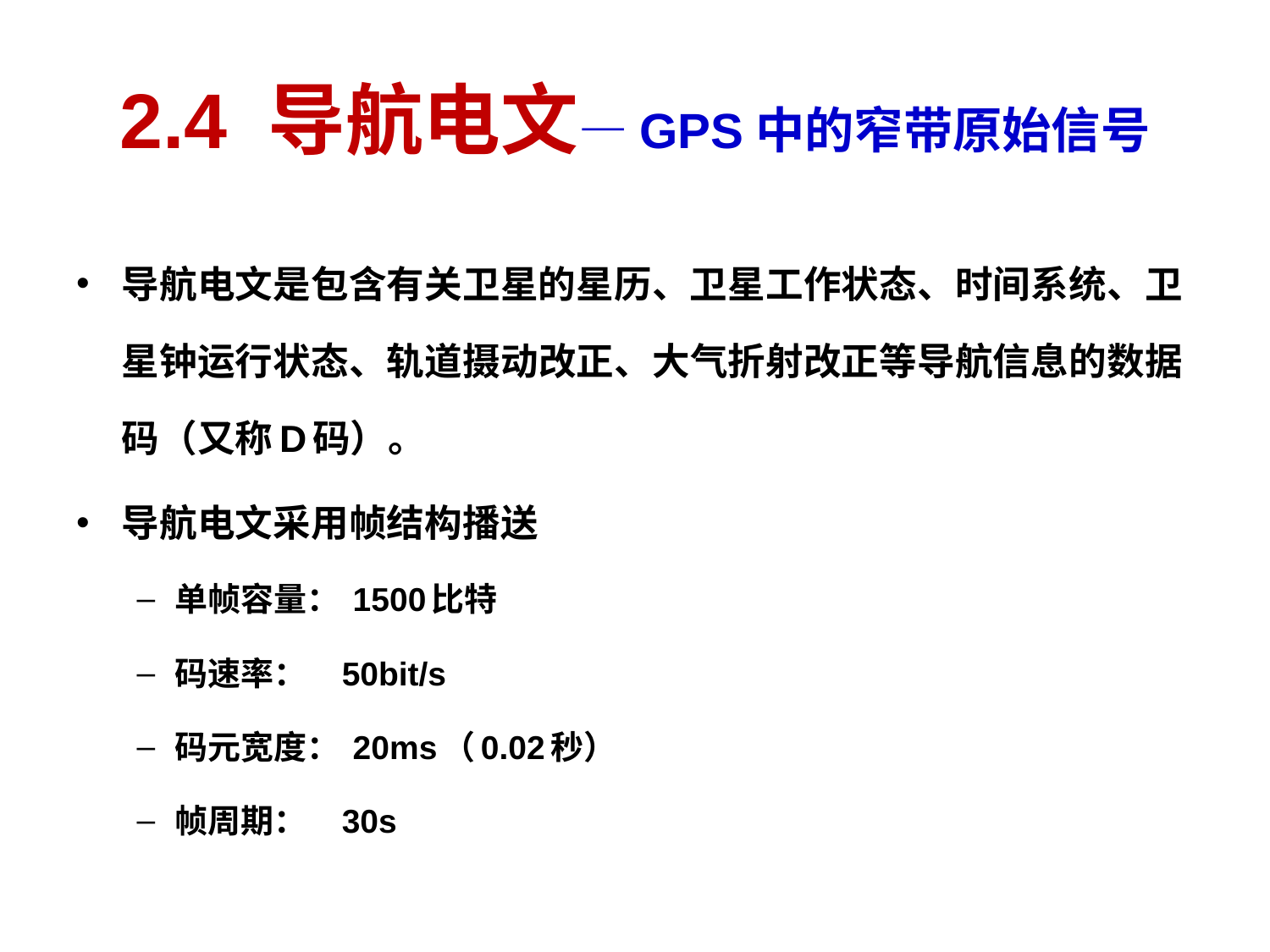

# 2.4 导航电文—GPS中的窄带原始信号
导航电文是包含有关卫星的星历、卫星工作状态、时间系统、卫星钟运行状态、轨道摄动改正、大气折射改正等导航信息的数据码（又称D码）。
导航电文采用帧结构播送
单帧容量： 1500比特
码速率：    50bit/s
码元宽度： 20ms（0.02秒）
帧周期：    30s